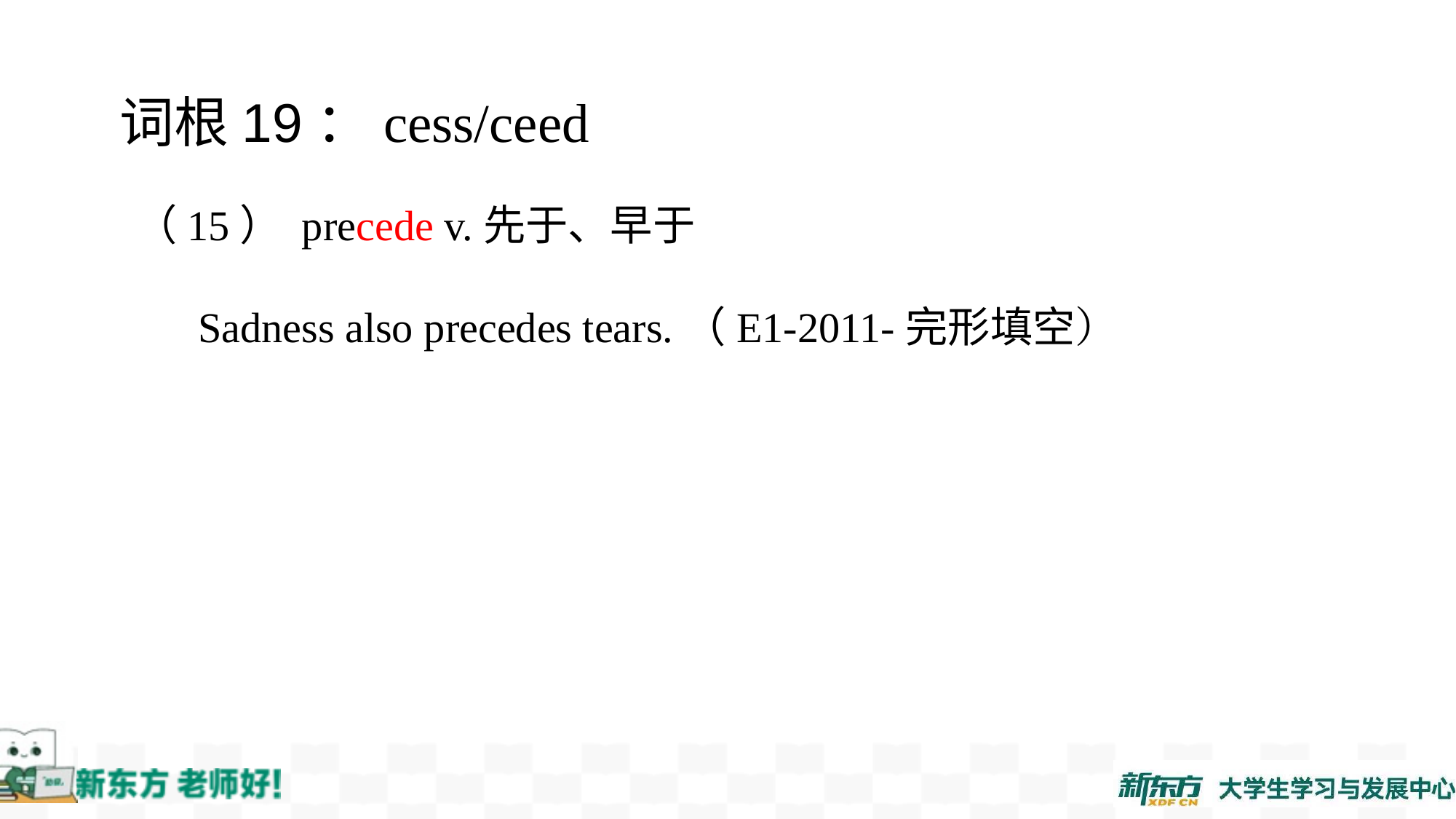

词根19：cess/ceed
（15） precede v.先于、早于

      Sadness also precedes tears.（E1-2011-完形填空）